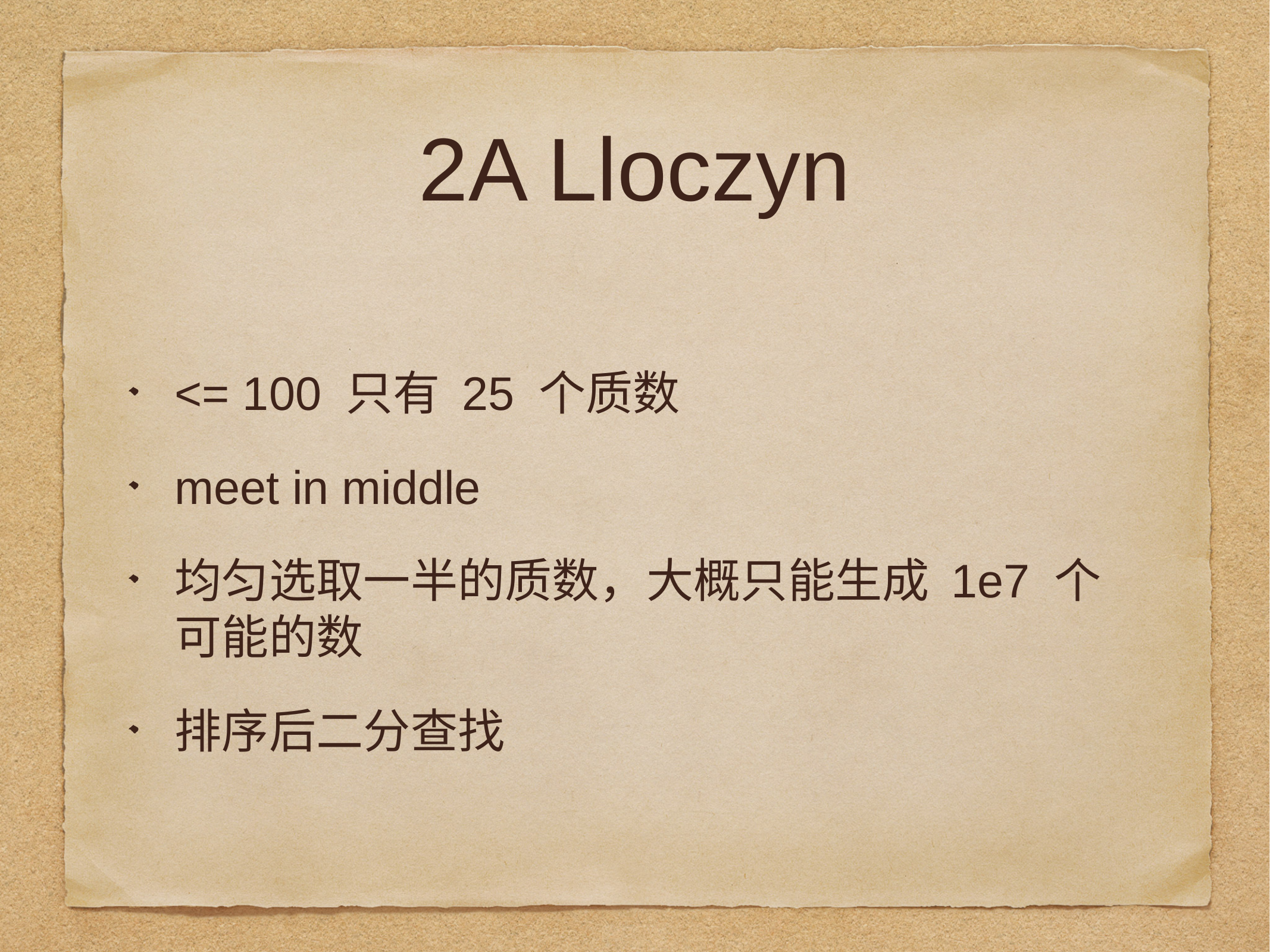

# 2A Lloczyn
<= 100 只有 25 个质数
meet in middle
均匀选取一半的质数，大概只能生成 1e7 个可能的数
排序后二分查找